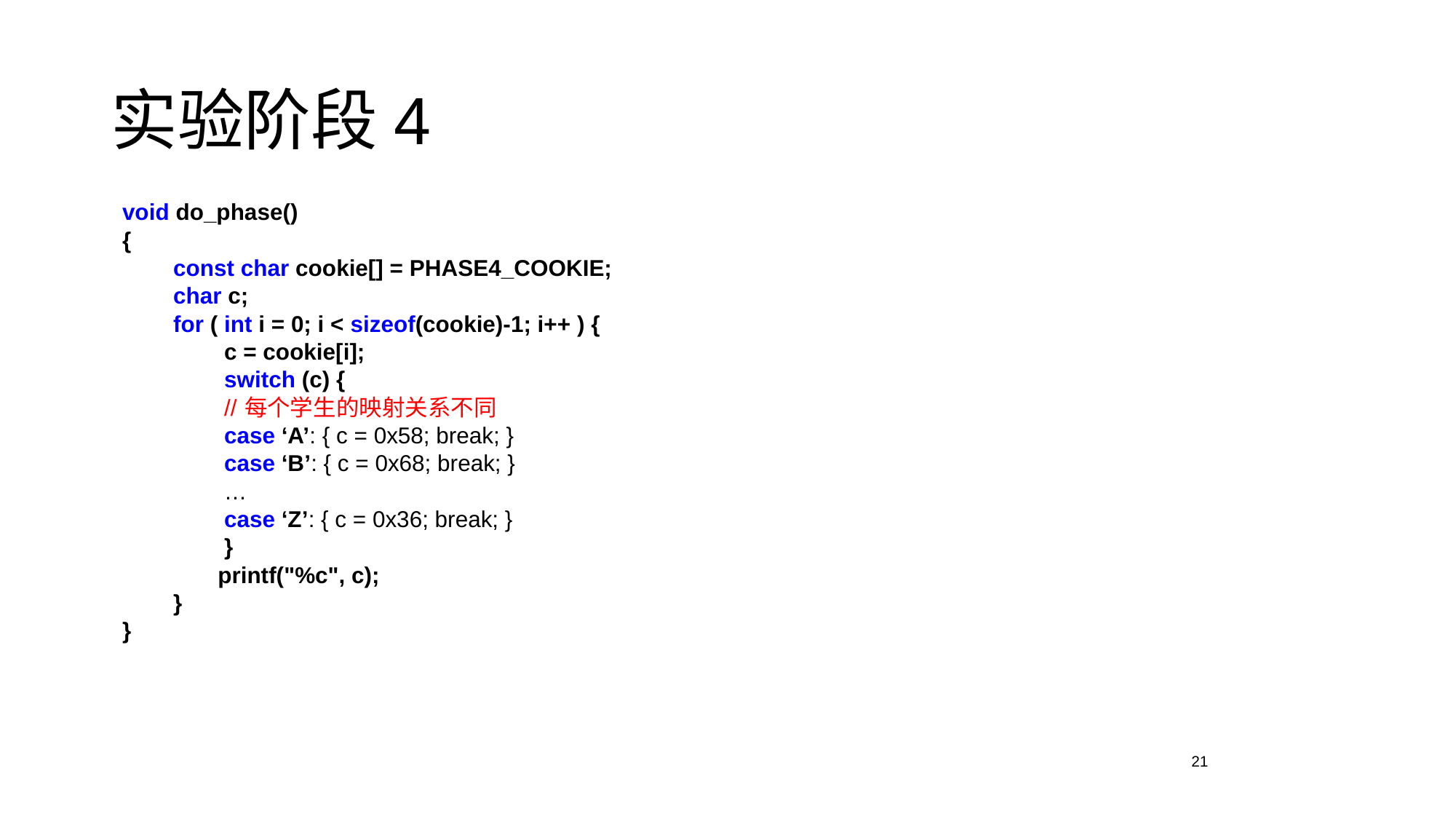

实验阶段4

void do_phase()
{
        const char cookie[] = PHASE4_COOKIE;
        char c;
        for ( int i = 0; i < sizeof(cookie)-1; i++ ) {
                c = cookie[i];
                switch (c) {
                // 每个学生的映射关系不同
                case ‘A’: { c = 0x58; break; }
                case ‘B’: { c = 0x68; break; }
                …
                case ‘Z’: { c = 0x36; break; }
                }
               printf("%c", c);
        }
}

21